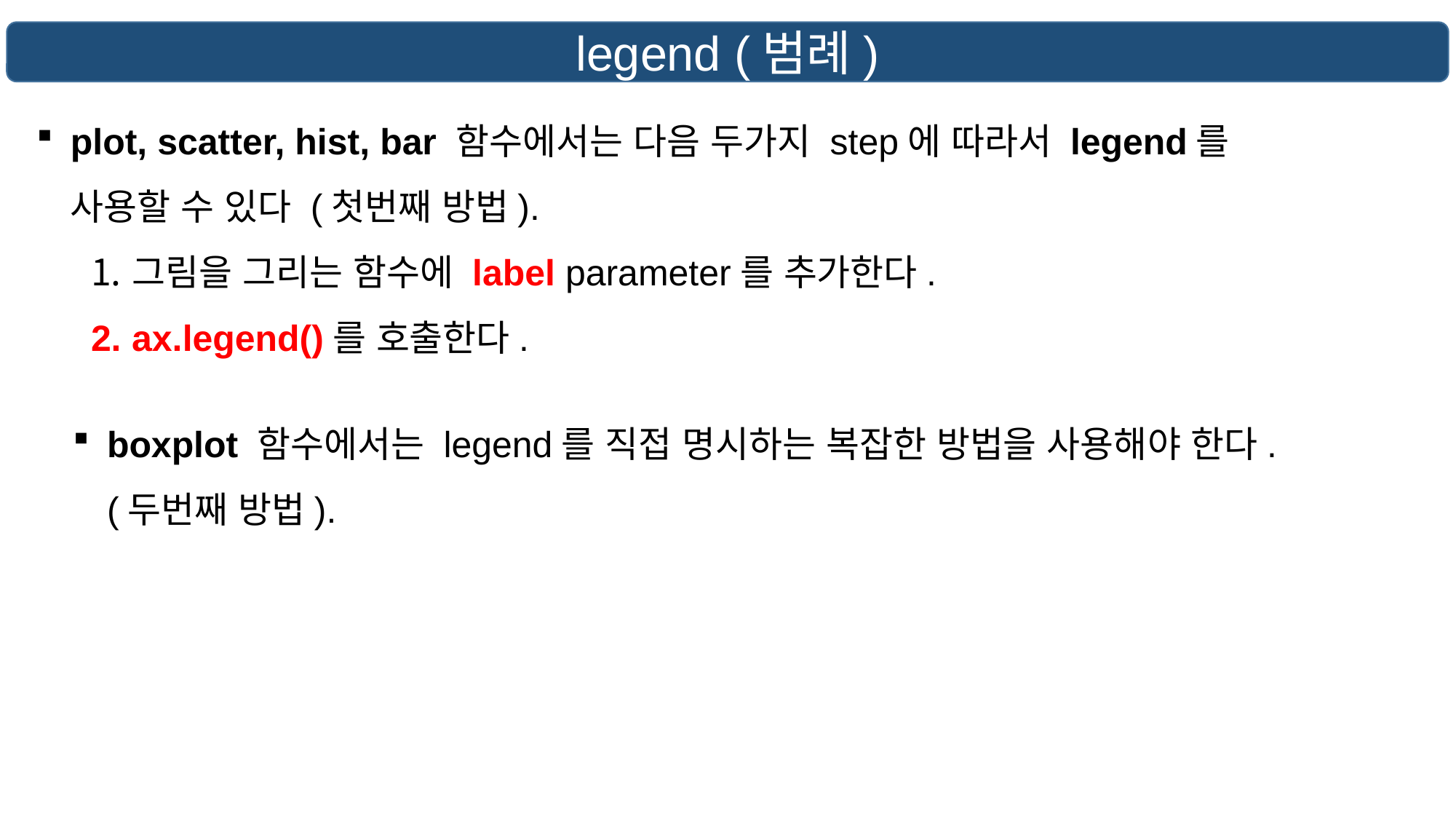

legend (범례)
plot, scatter, hist, bar 함수에서는 다음 두가지 step에 따라서 legend를 사용할 수 있다 (첫번째 방법).
그림을 그리는 함수에 label parameter를 추가한다.
ax.legend()를 호출한다.
boxplot 함수에서는 legend를 직접 명시하는 복잡한 방법을 사용해야 한다.
(두번째 방법).